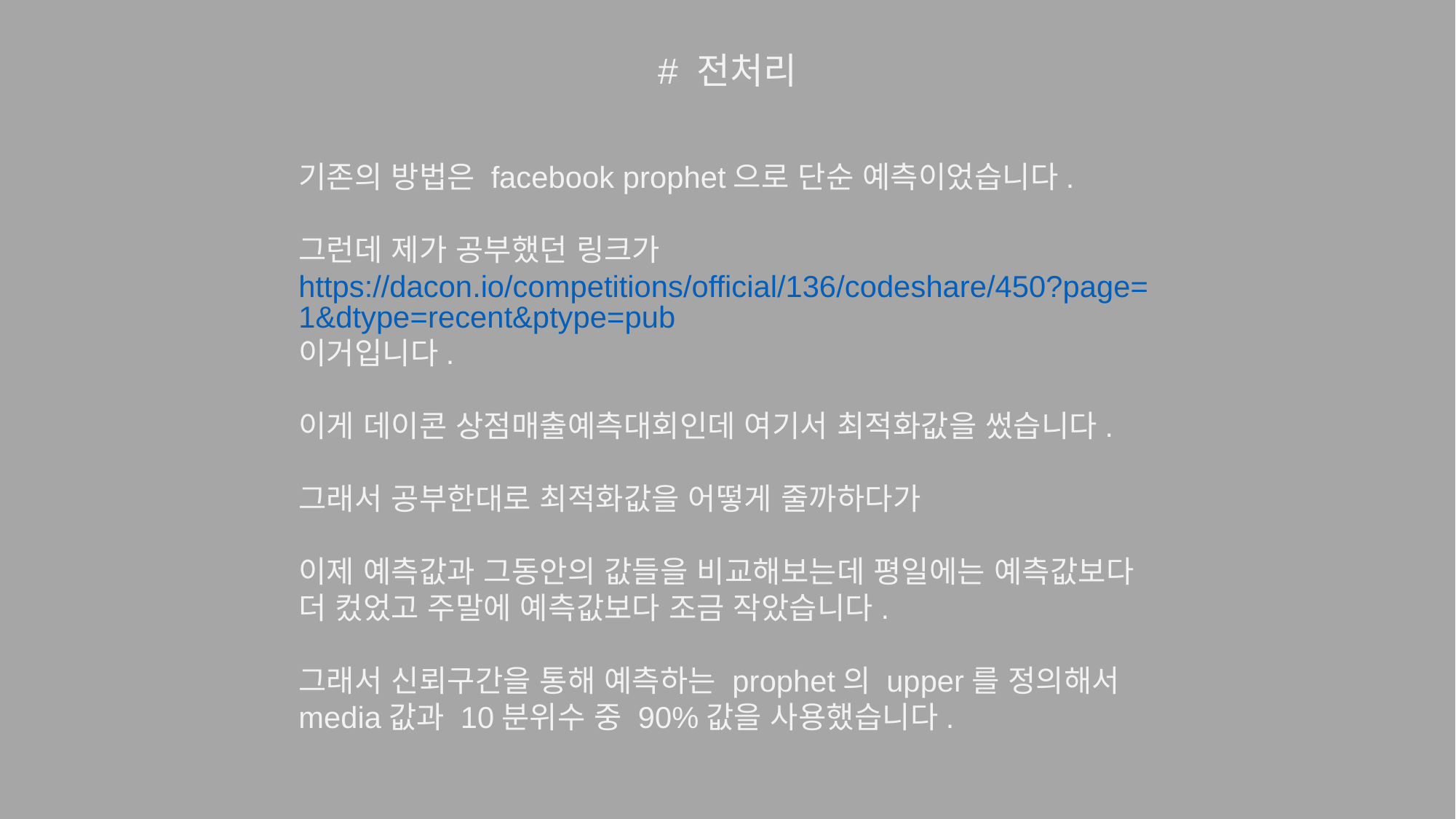

# 전처리
기존의 방법은 facebook prophet으로 단순 예측이었습니다.

그런데 제가 공부했던 링크가 https://dacon.io/competitions/official/136/codeshare/450?page=1&dtype=recent&ptype=pub
이거입니다.

이게 데이콘 상점매출예측대회인데 여기서 최적화값을 썼습니다.

그래서 공부한대로 최적화값을 어떻게 줄까하다가

이제 예측값과 그동안의 값들을 비교해보는데 평일에는 예측값보다 더 컸었고 주말에 예측값보다 조금 작았습니다.

그래서 신뢰구간을 통해 예측하는 prophet의 upper를 정의해서 media값과 10분위수 중 90%값을 사용했습니다.